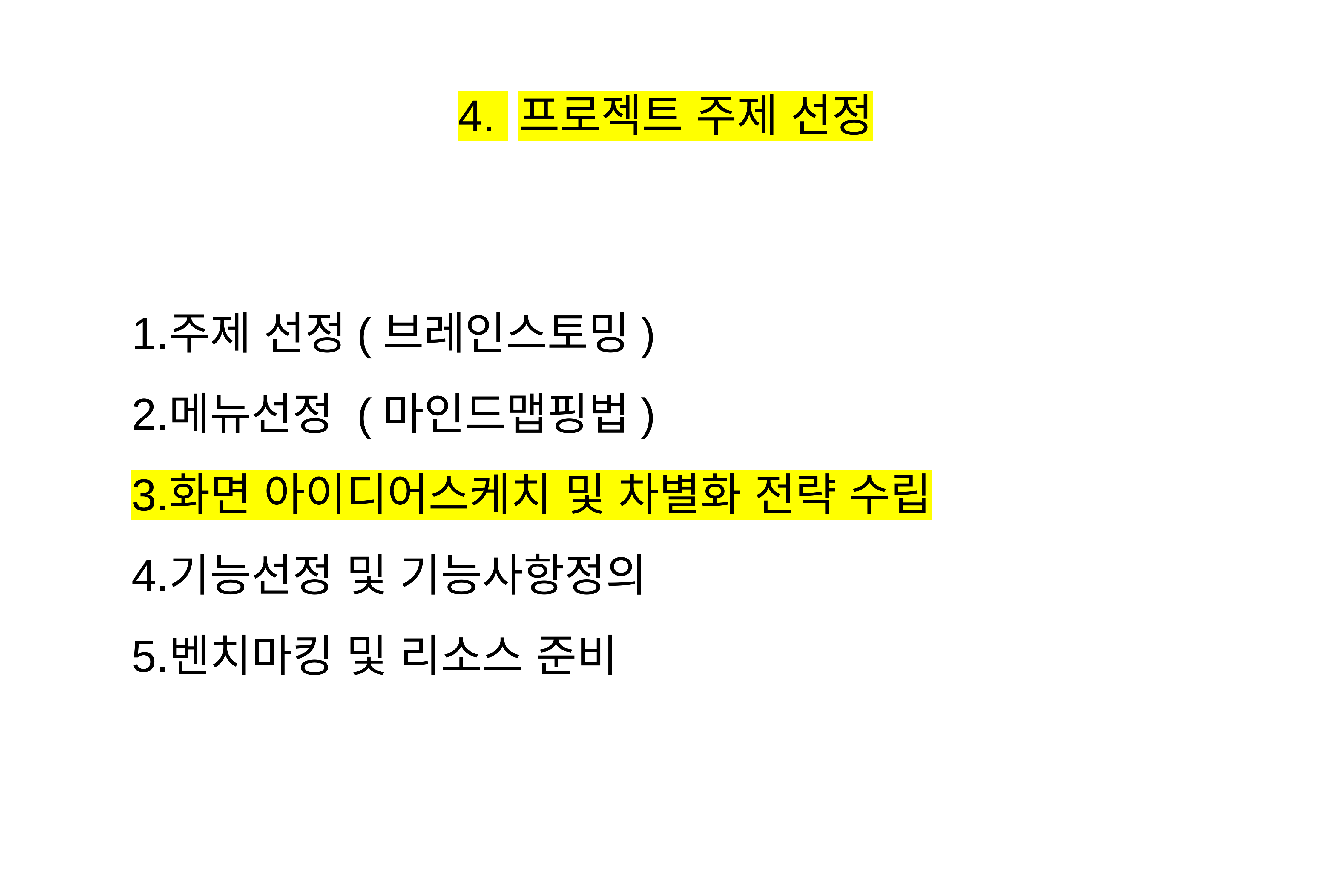

4. 프로젝트 주제 선정
주제 선정(브레인스토밍)
메뉴선정 (마인드맵핑법)
화면 아이디어스케치 및 차별화 전략 수립
기능선정 및 기능사항정의
벤치마킹 및 리소스 준비